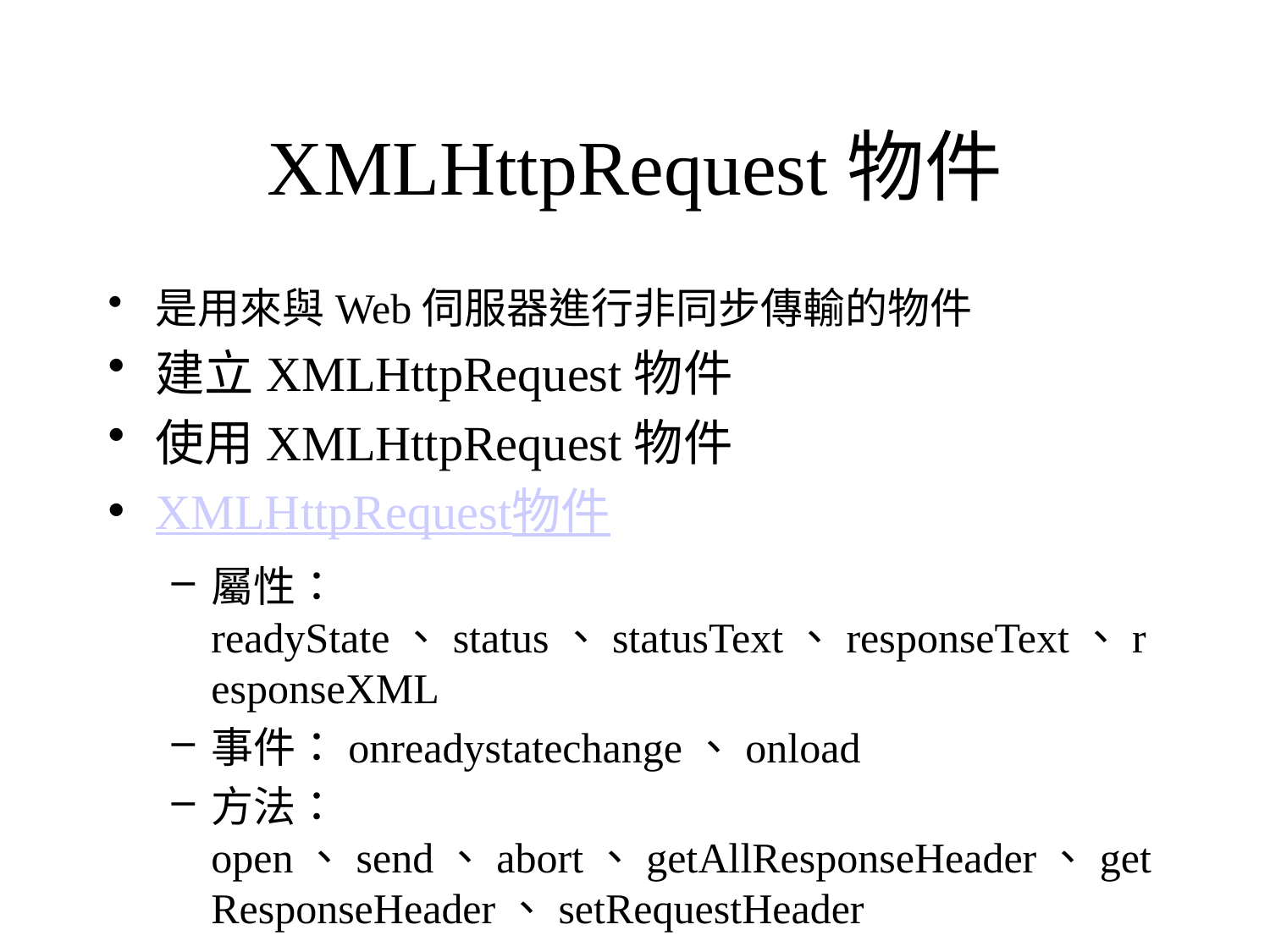

# XMLHttpRequest物件
是用來與Web伺服器進行非同步傳輸的物件
建立XMLHttpRequest物件
使用XMLHttpRequest物件
XMLHttpRequest物件
屬性：readyState、status、statusText、responseText、responseXML
事件：onreadystatechange、onload
方法：open、send、abort、getAllResponseHeader、getResponseHeader、setRequestHeader